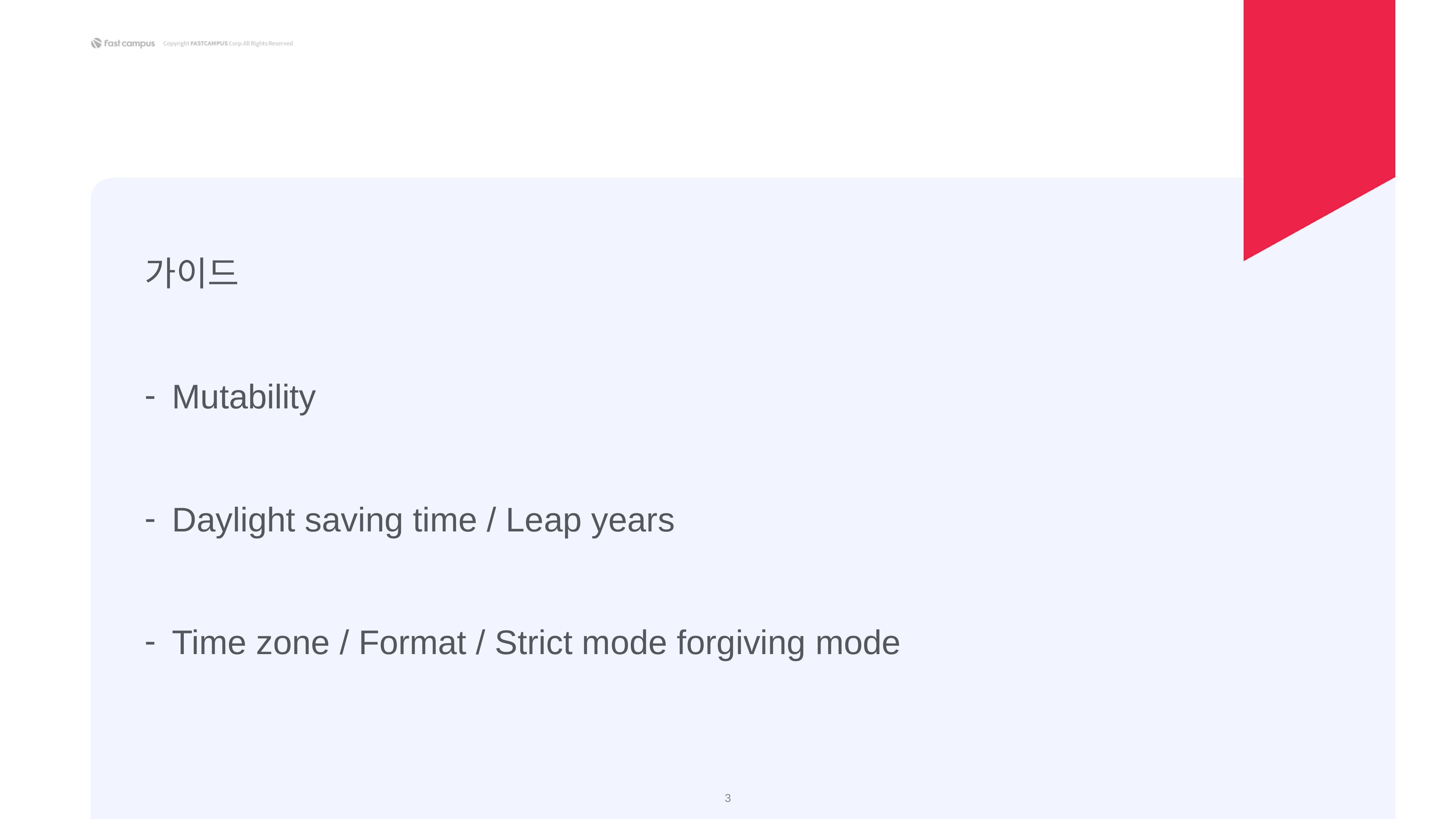

가이드

Mutability

Daylight saving time / Leap years

Time zone / Format / Strict mode forgiving mode
3